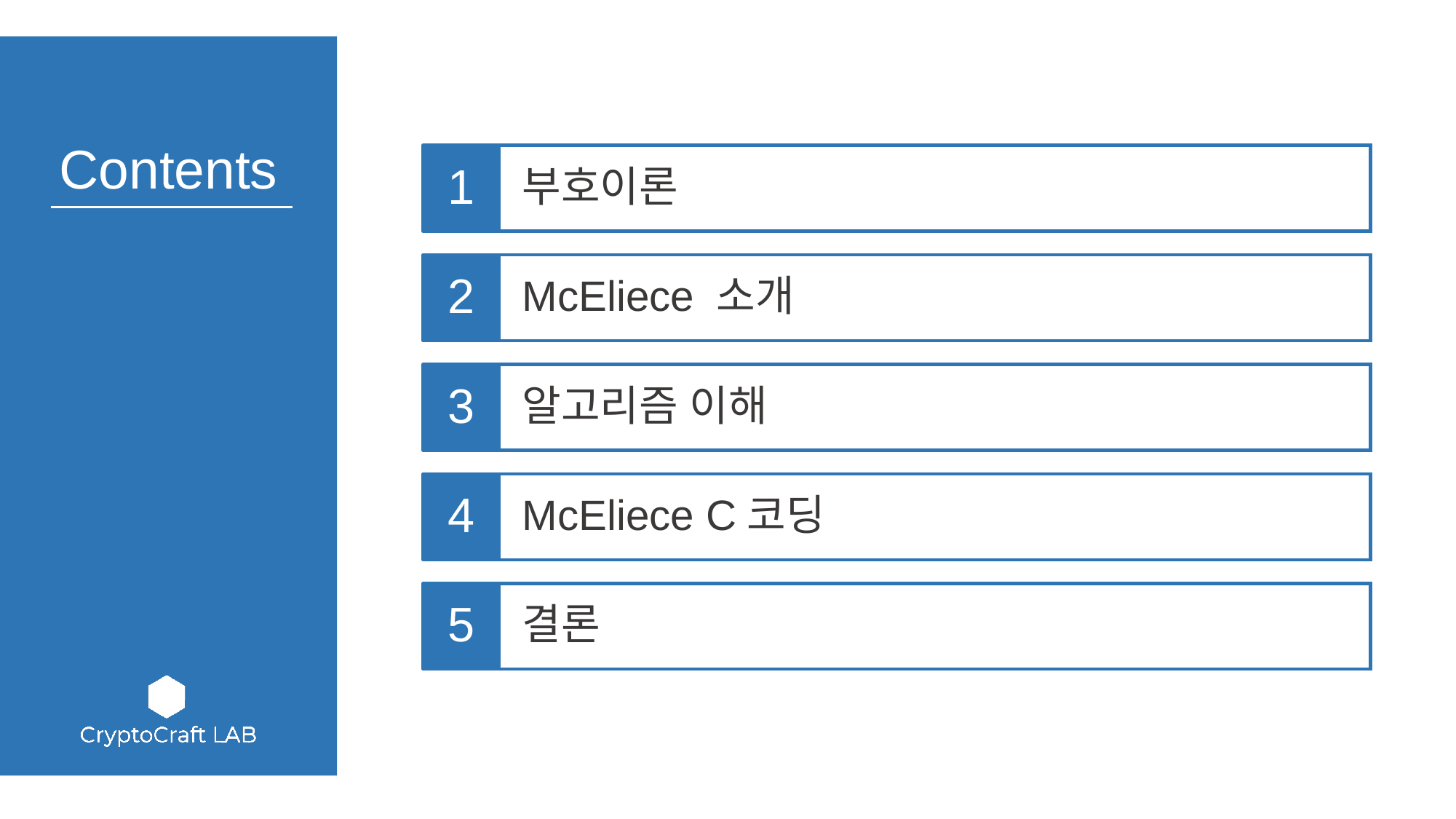

1
부호이론
2
McEliece 소개
3
알고리즘 이해
4
McEliece C코딩
5
결론